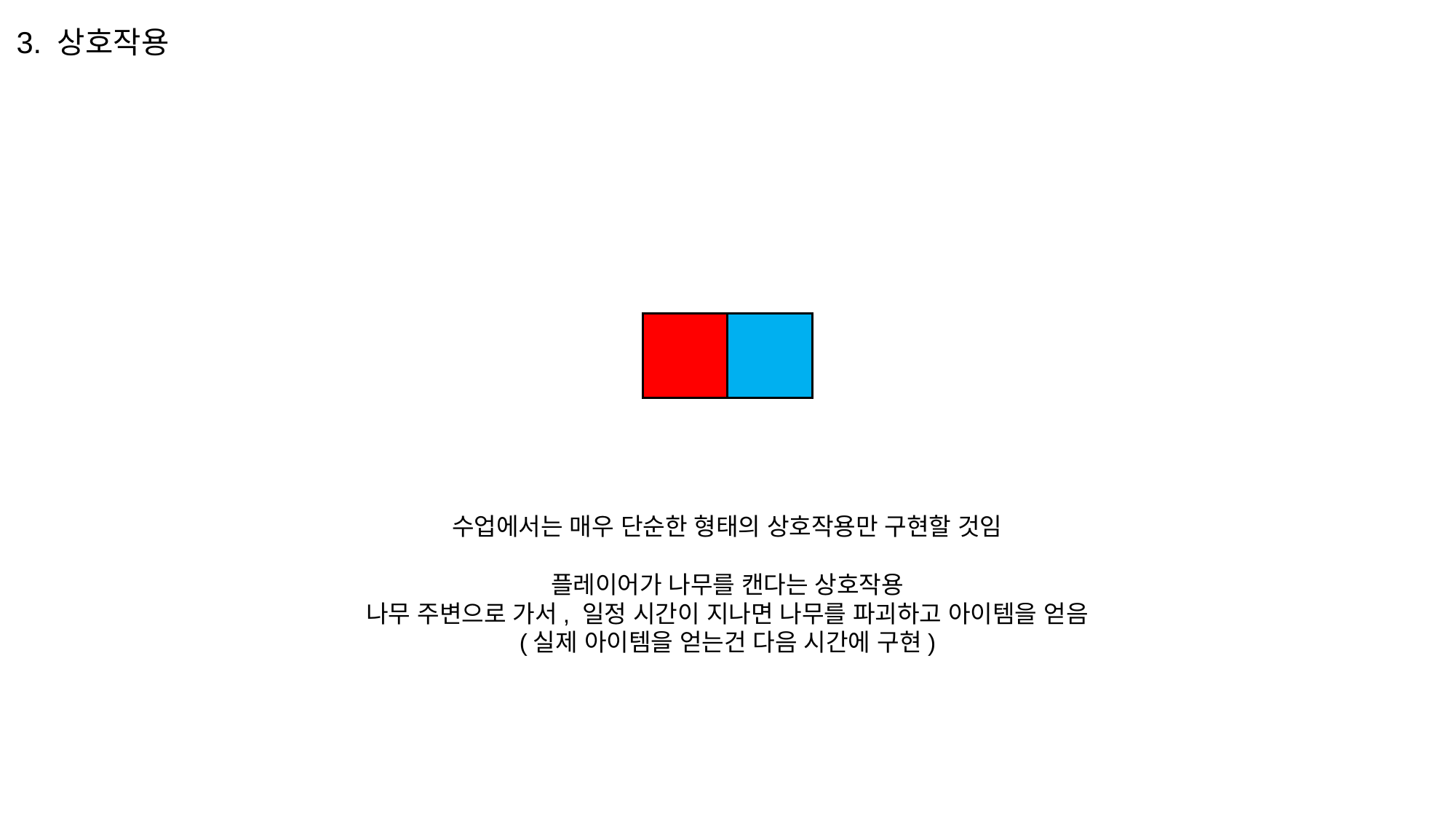

3. 상호작용

수업에서는 매우 단순한 형태의 상호작용만 구현할 것임

플레이어가 나무를 캔다는 상호작용
나무 주변으로 가서, 일정 시간이 지나면 나무를 파괴하고 아이템을 얻음
(실제 아이템을 얻는건 다음 시간에 구현)